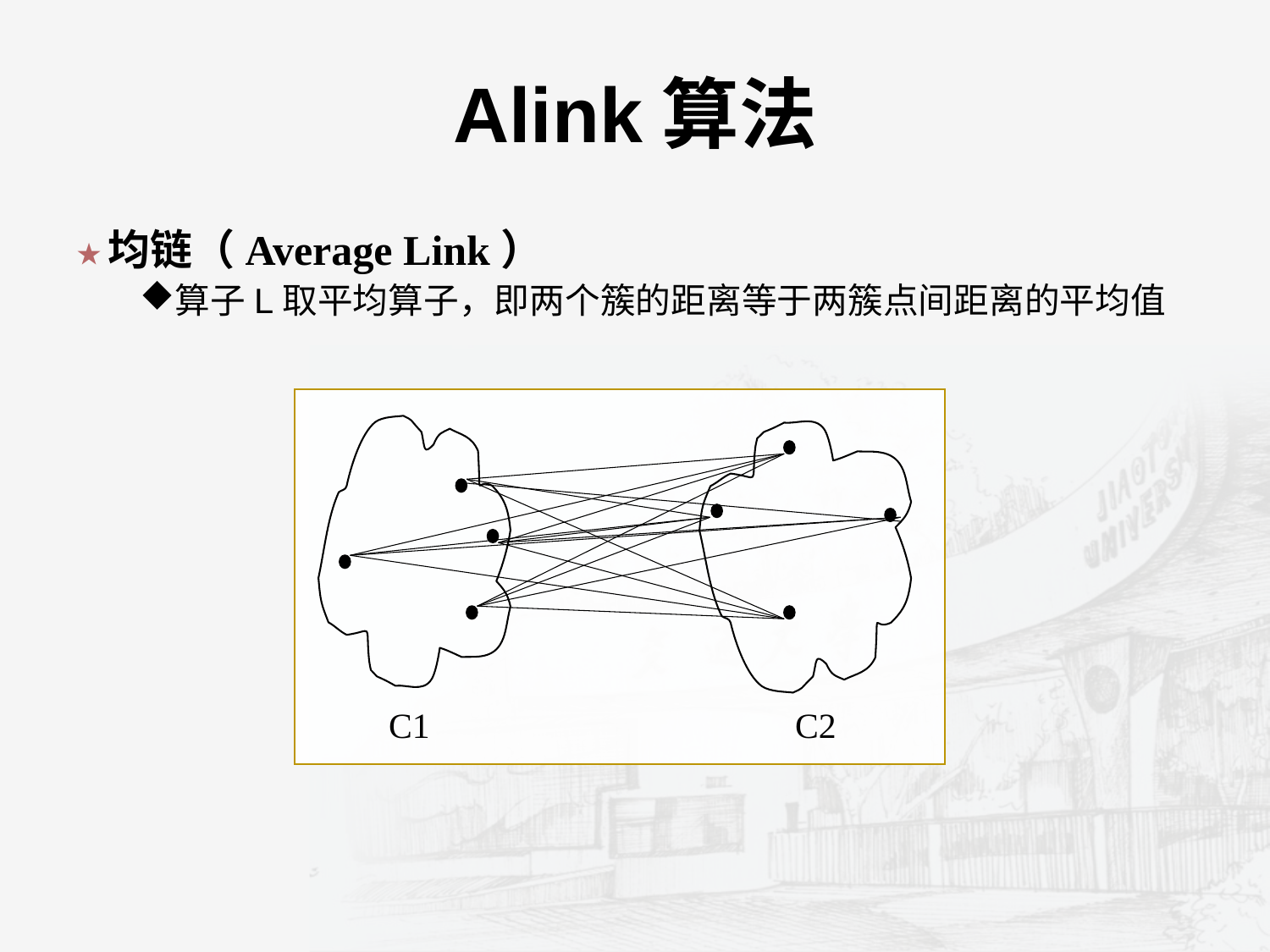

# Alink算法
均链（Average Link）
算子L取平均算子，即两个簇的距离等于两簇点间距离的平均值

C1
C2